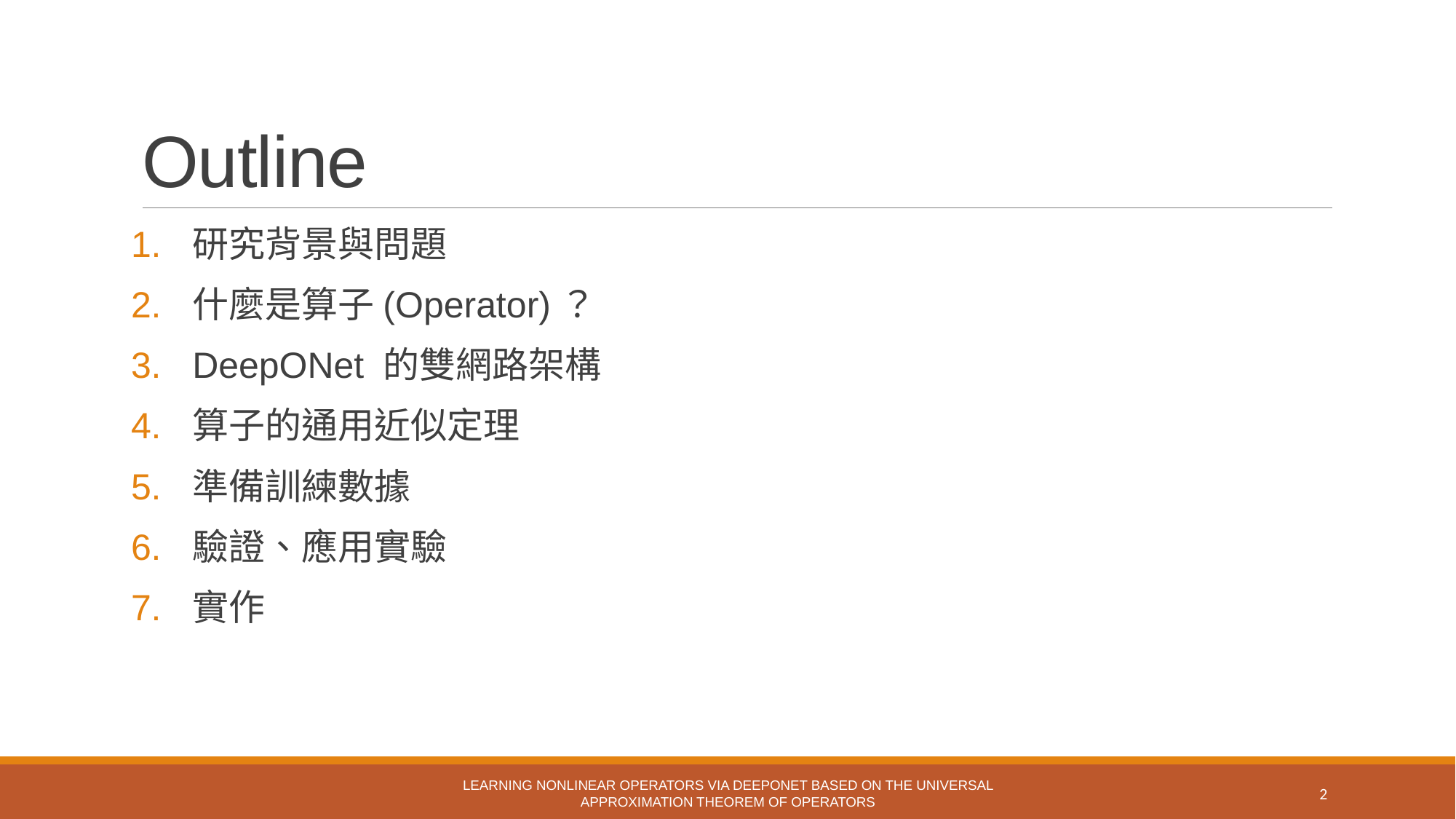

# Outline
研究背景與問題
什麼是算子(Operator)？
DeepONet 的雙網路架構
算子的通用近似定理
準備訓練數據
驗證、應用實驗
實作
Learning nonlinear operators via DeepONet based on the universal approximation theorem of operators
2